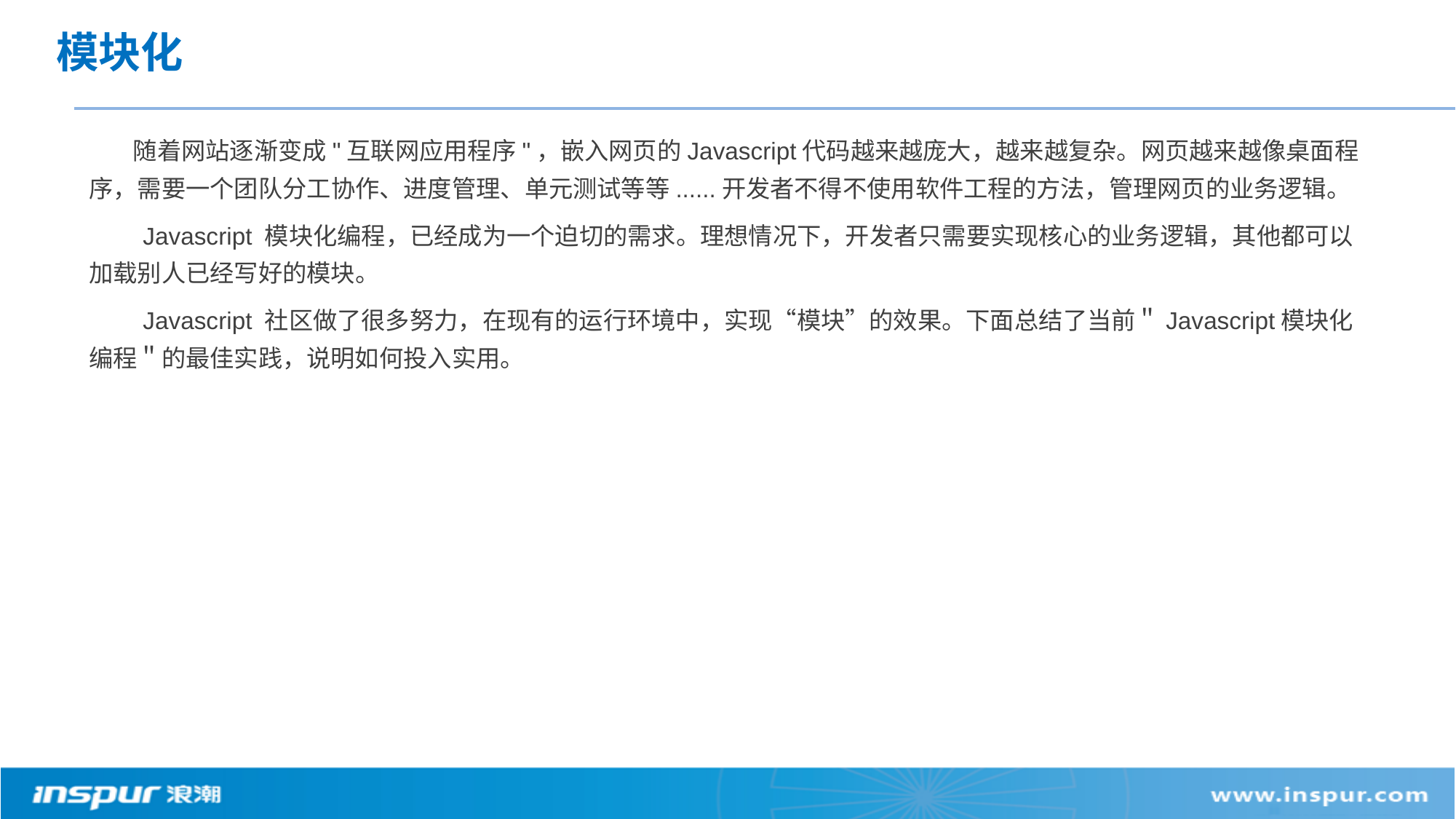

# 模块化
       随着网站逐渐变成"互联网应用程序"，嵌入网页的Javascript代码越来越庞大，越来越复杂。网页越来越像桌面程序，需要一个团队分工协作、进度管理、单元测试等等......开发者不得不使用软件工程的方法，管理网页的业务逻辑。
        Javascript 模块化编程，已经成为一个迫切的需求。理想情况下，开发者只需要实现核心的业务逻辑，其他都可以加载别人已经写好的模块。
        Javascript 社区做了很多努力，在现有的运行环境中，实现“模块”的效果。下面总结了当前＂Javascript模块化编程＂的最佳实践，说明如何投入实用。